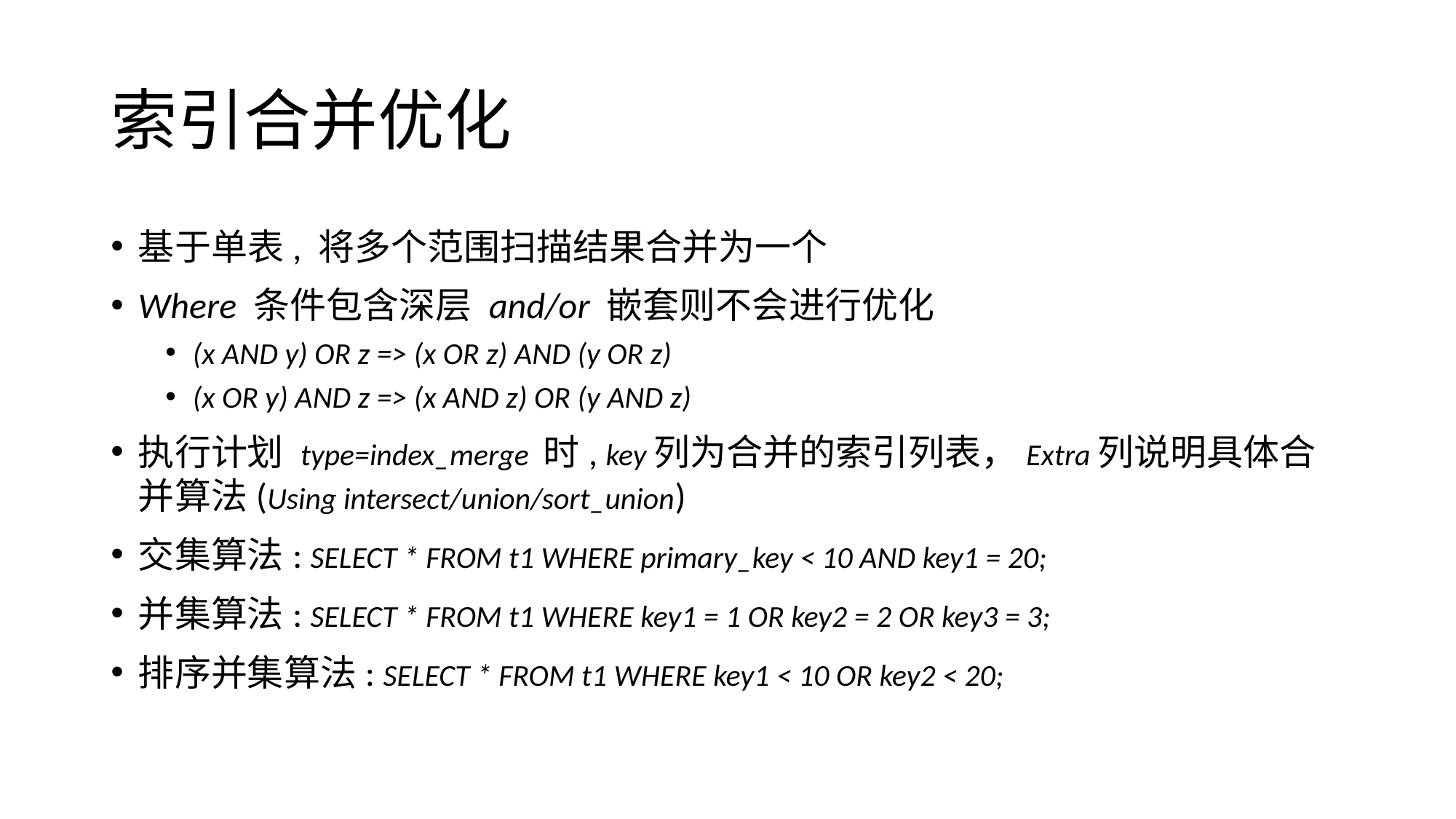

# 索引合并优化
基于单表, 将多个范围扫描结果合并为一个
Where 条件包含深层 and/or 嵌套则不会进行优化
(x AND y) OR z => (x OR z) AND (y OR z)
(x OR y) AND z => (x AND z) OR (y AND z)
执行计划 type=index_merge 时, key列为合并的索引列表，Extra列说明具体合并算法(Using intersect/union/sort_union)
交集算法: SELECT * FROM t1 WHERE primary_key < 10 AND key1 = 20;
并集算法: SELECT * FROM t1 WHERE key1 = 1 OR key2 = 2 OR key3 = 3;
排序并集算法: SELECT * FROM t1 WHERE key1 < 10 OR key2 < 20;